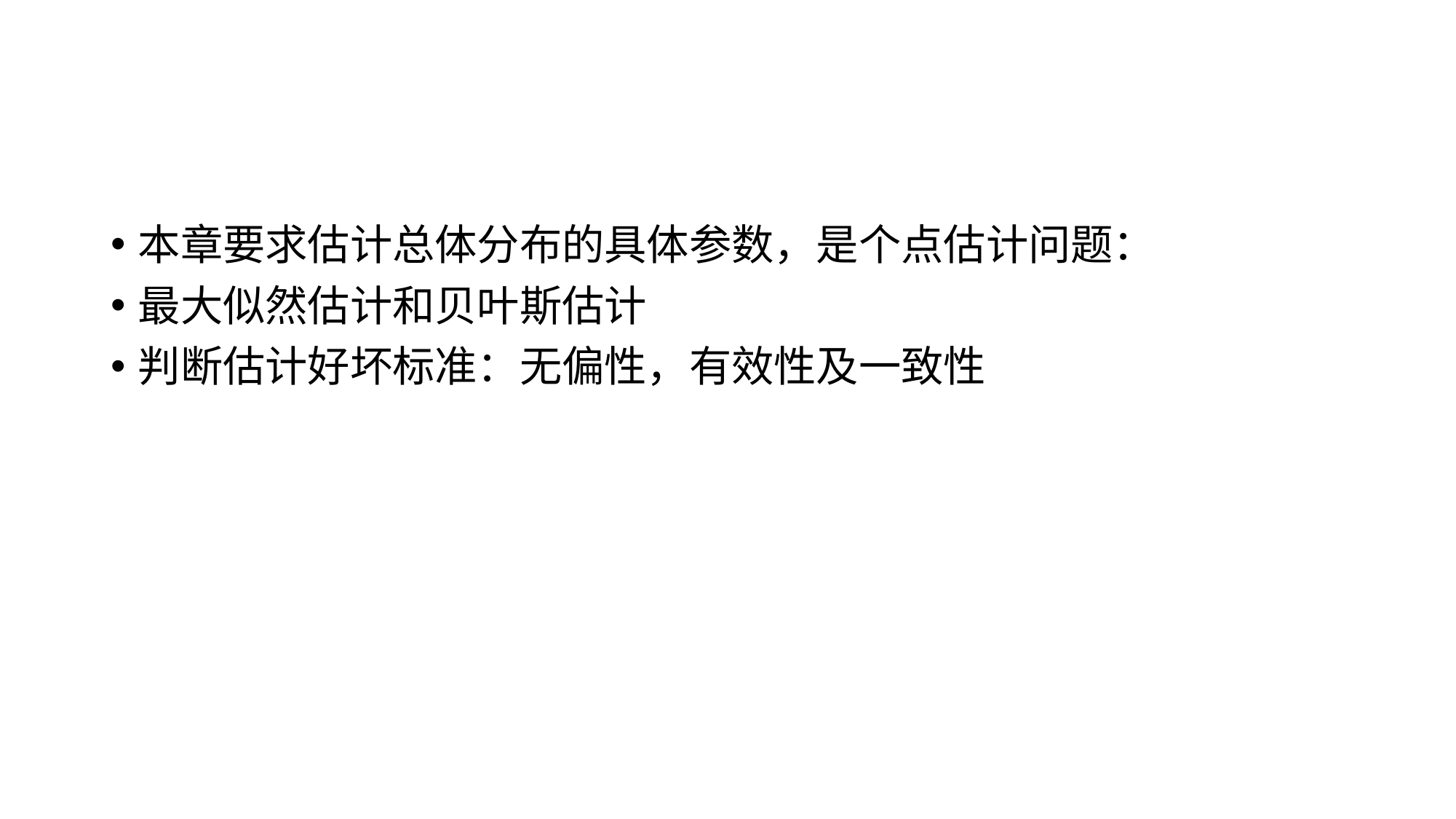

#
本章要求估计总体分布的具体参数，是个点估计问题：
最大似然估计和贝叶斯估计
判断估计好坏标准：无偏性，有效性及一致性